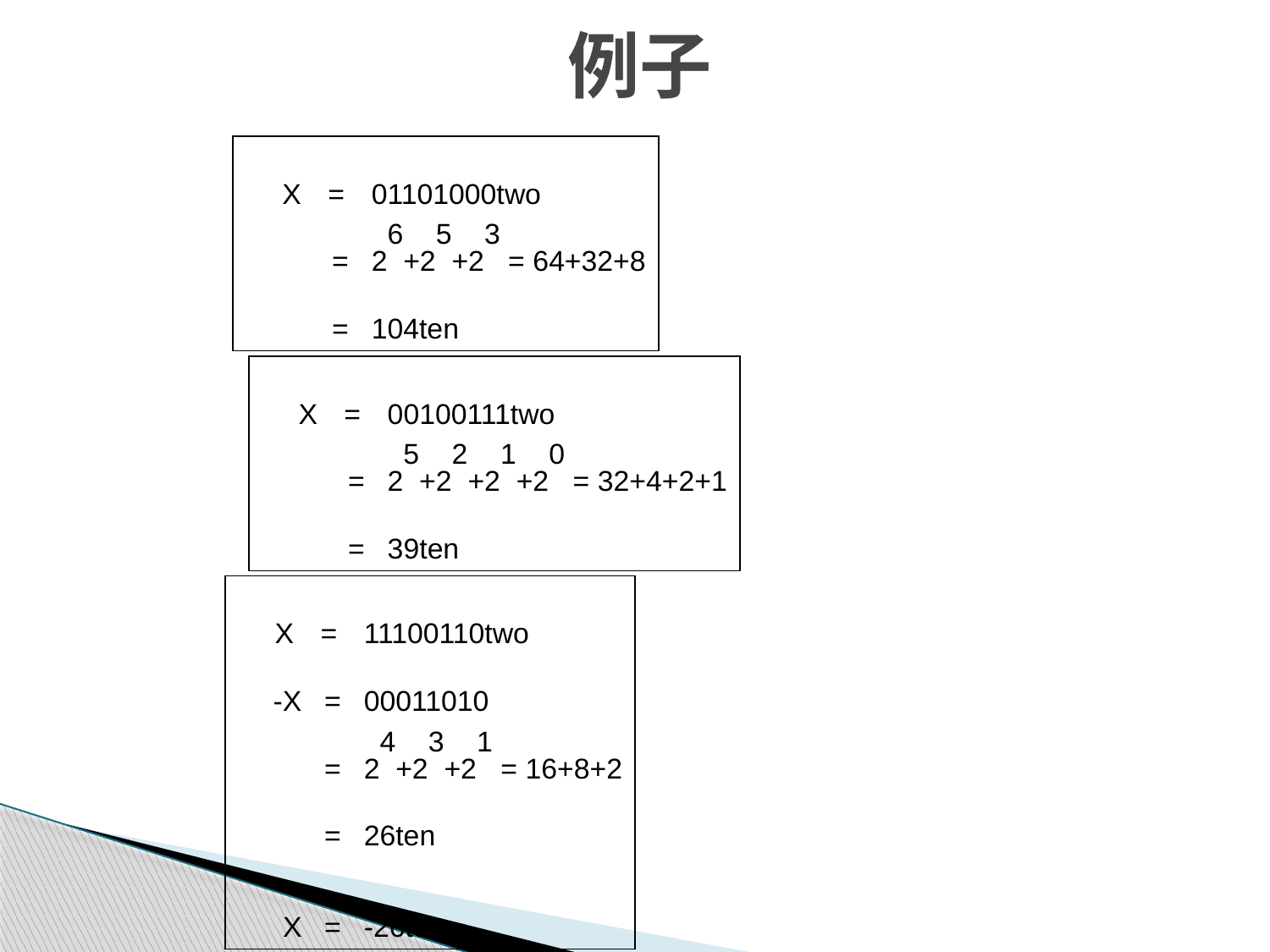

# 例子
	X 	= 	01101000two
		=	26+25+23 = 64+32+8
		=	104ten
	X 	= 	00100111two
		=	25+22+21+20 = 32+4+2+1
		=	39ten
	X 	= 	11100110two
	-X	=	00011010
		=	24+23+21 = 16+8+2
		=	26ten
	X	=	-26ten
28